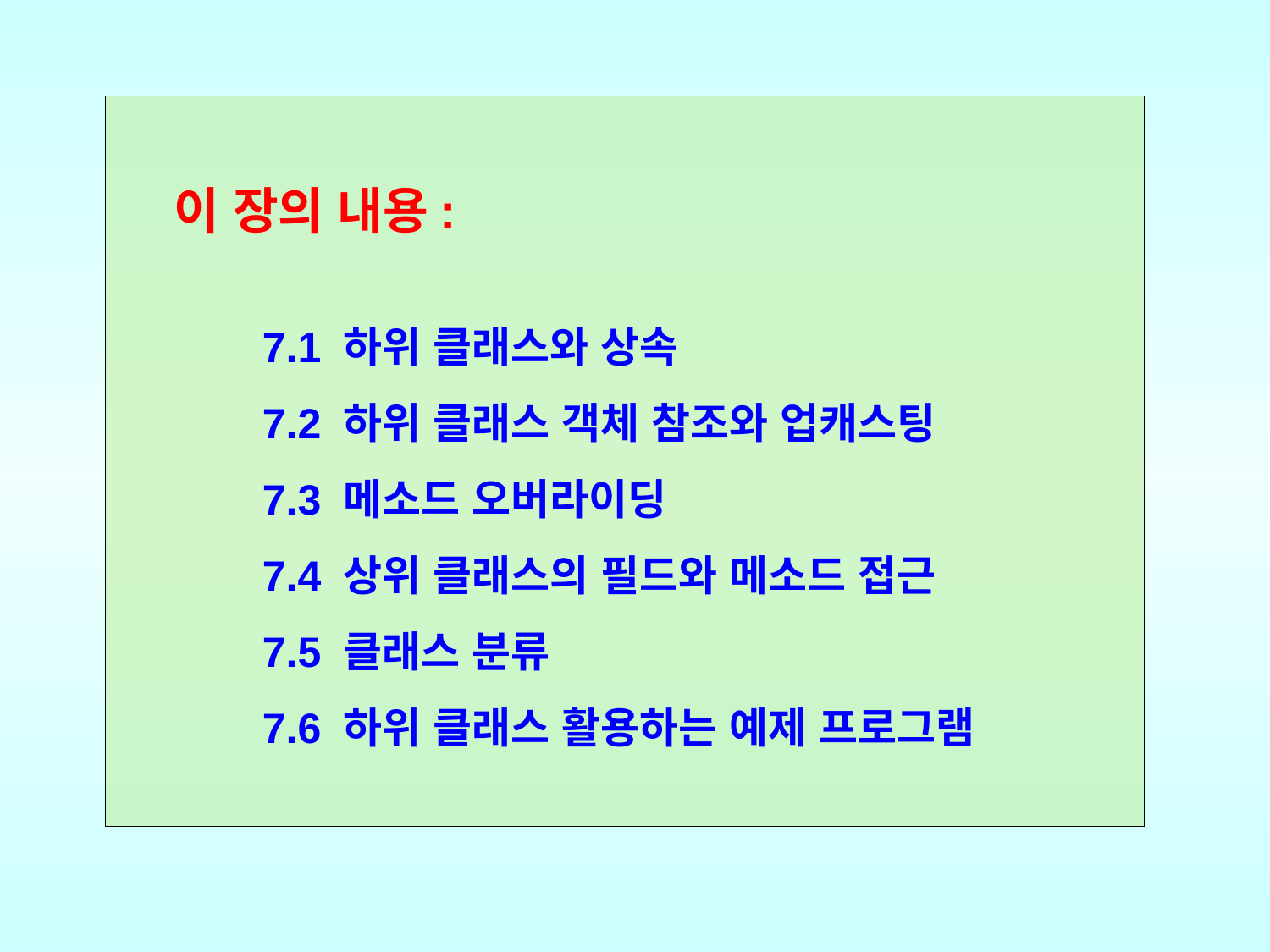

이 장의 내용:

7.1 하위 클래스와 상속
7.2 하위 클래스 객체 참조와 업캐스팅
7.3 메소드 오버라이딩
7.4 상위 클래스의 필드와 메소드 접근
7.5 클래스 분류
7.6 하위 클래스 활용하는 예제 프로그램